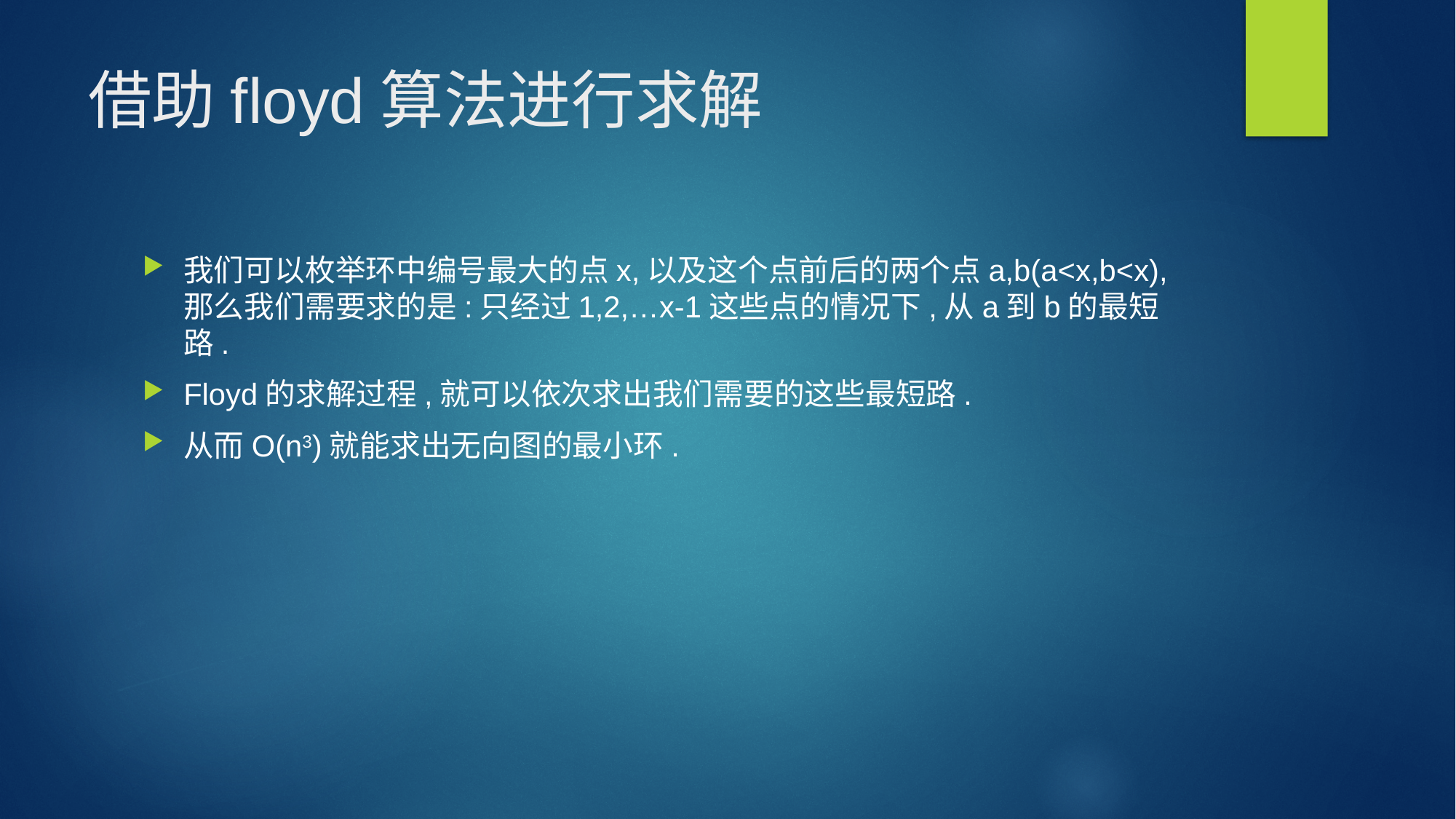

# 借助floyd算法进行求解
我们可以枚举环中编号最大的点x,以及这个点前后的两个点a,b(a<x,b<x),那么我们需要求的是:只经过1,2,…x-1这些点的情况下,从a到b的最短路.
Floyd的求解过程,就可以依次求出我们需要的这些最短路.
从而O(n3)就能求出无向图的最小环.